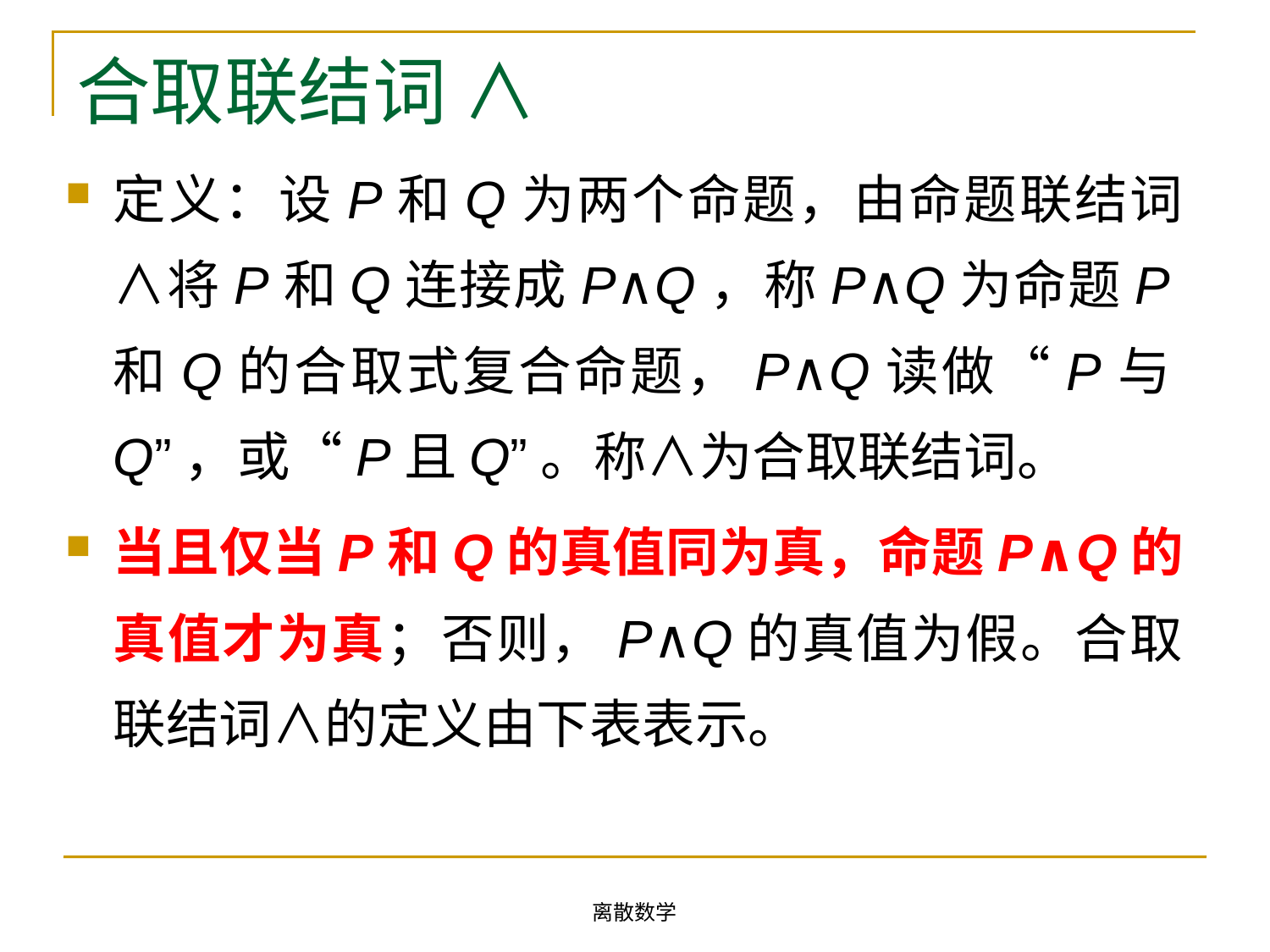

# 合取联结词 ∧
定义：设P和Q为两个命题，由命题联结词∧将P和Q连接成P∧Q，称P∧Q为命题P和Q的合取式复合命题，P∧Q读做“P与Q”，或“P且Q”。称∧为合取联结词。
当且仅当P和Q的真值同为真，命题P∧Q的真值才为真；否则，P∧Q的真值为假。合取联结词∧的定义由下表表示。

18
离散数学